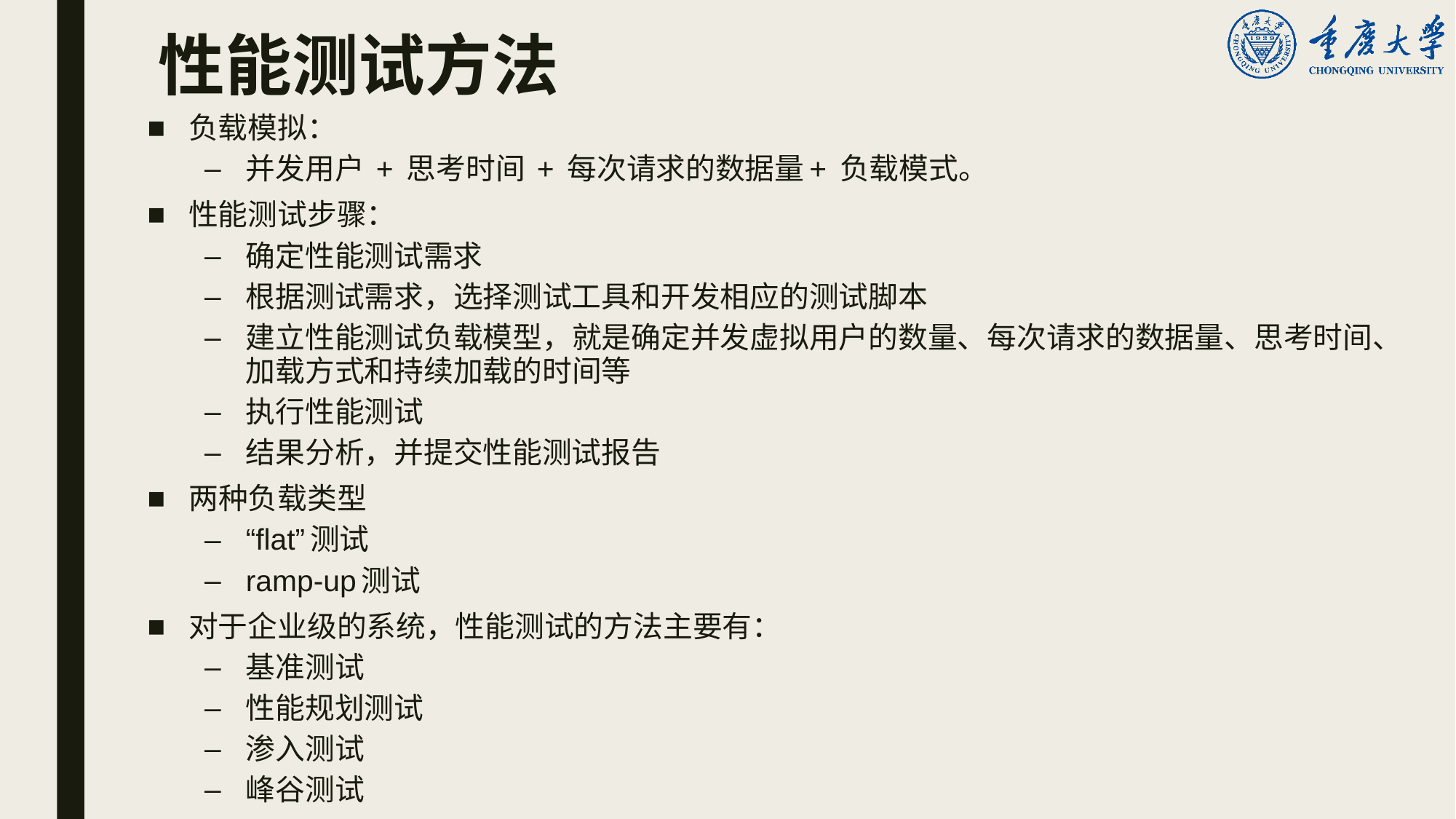

# 性能测试方法
负载模拟：
并发用户 + 思考时间 + 每次请求的数据量+ 负载模式。
性能测试步骤：
确定性能测试需求
根据测试需求，选择测试工具和开发相应的测试脚本
建立性能测试负载模型，就是确定并发虚拟用户的数量、每次请求的数据量、思考时间、加载方式和持续加载的时间等
执行性能测试
结果分析，并提交性能测试报告
两种负载类型
“flat”测试
ramp-up测试
对于企业级的系统，性能测试的方法主要有：
基准测试
性能规划测试
渗入测试
峰谷测试